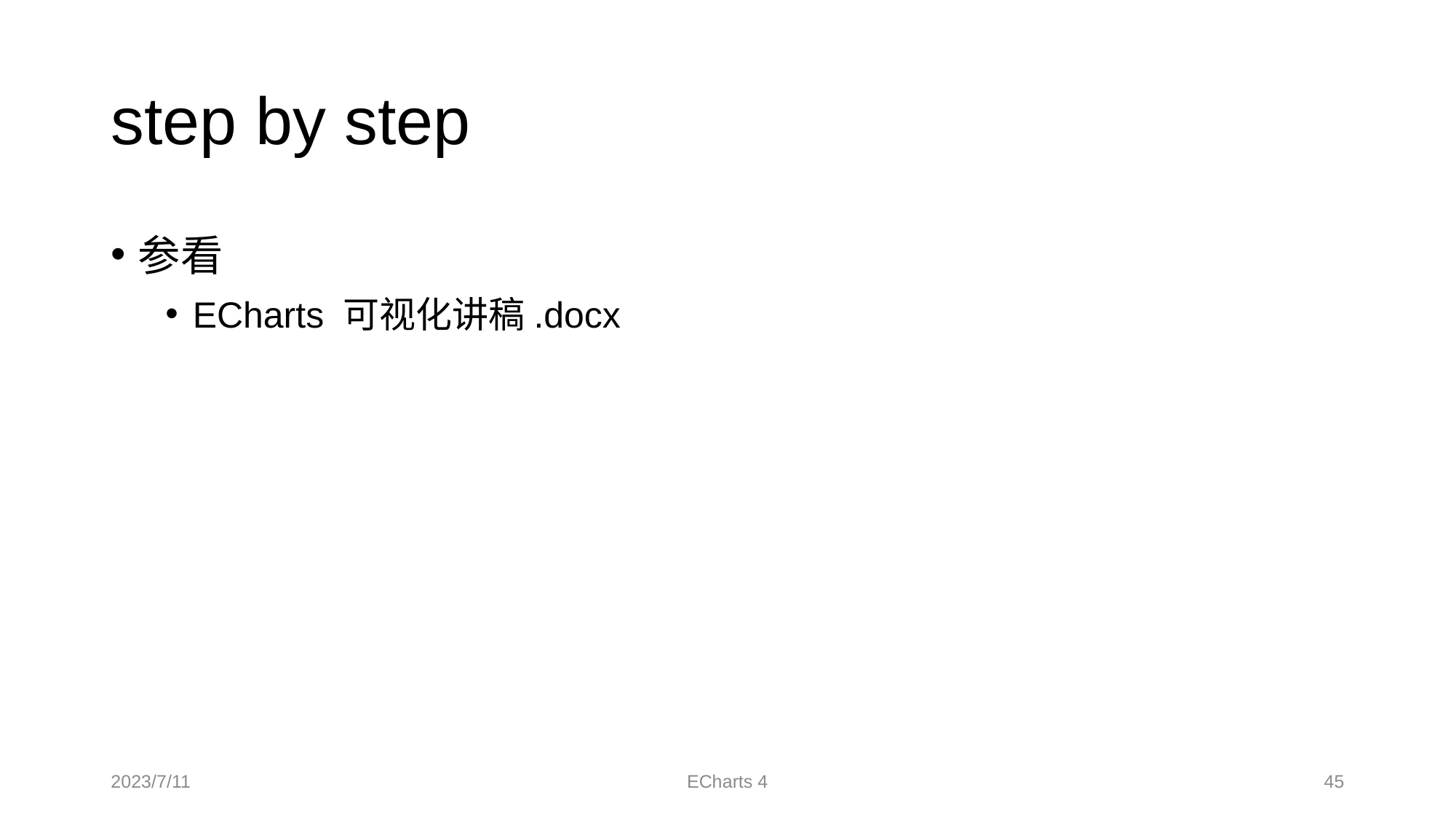

# step by step
参看
ECharts 可视化讲稿.docx
2023/7/11
ECharts 4
45